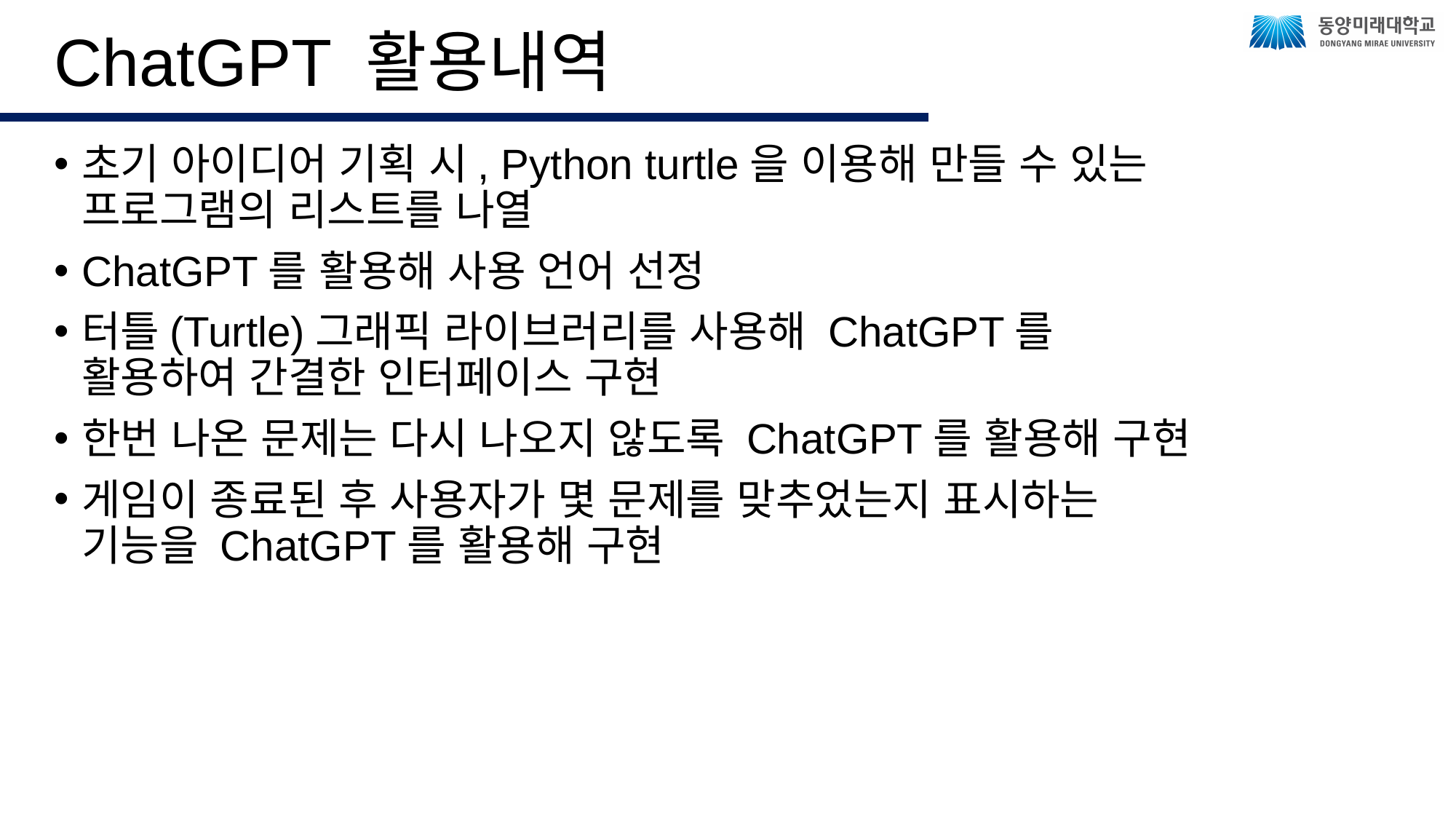

# ChatGPT 활용내역
초기 아이디어 기획 시, Python turtle을 이용해 만들 수 있는 프로그램의 리스트를 나열
ChatGPT를 활용해 사용 언어 선정
터틀(Turtle)그래픽 라이브러리를 사용해 ChatGPT를 활용하여 간결한 인터페이스 구현
한번 나온 문제는 다시 나오지 않도록 ChatGPT를 활용해 구현
게임이 종료된 후 사용자가 몇 문제를 맞추었는지 표시하는 기능을 ChatGPT를 활용해 구현